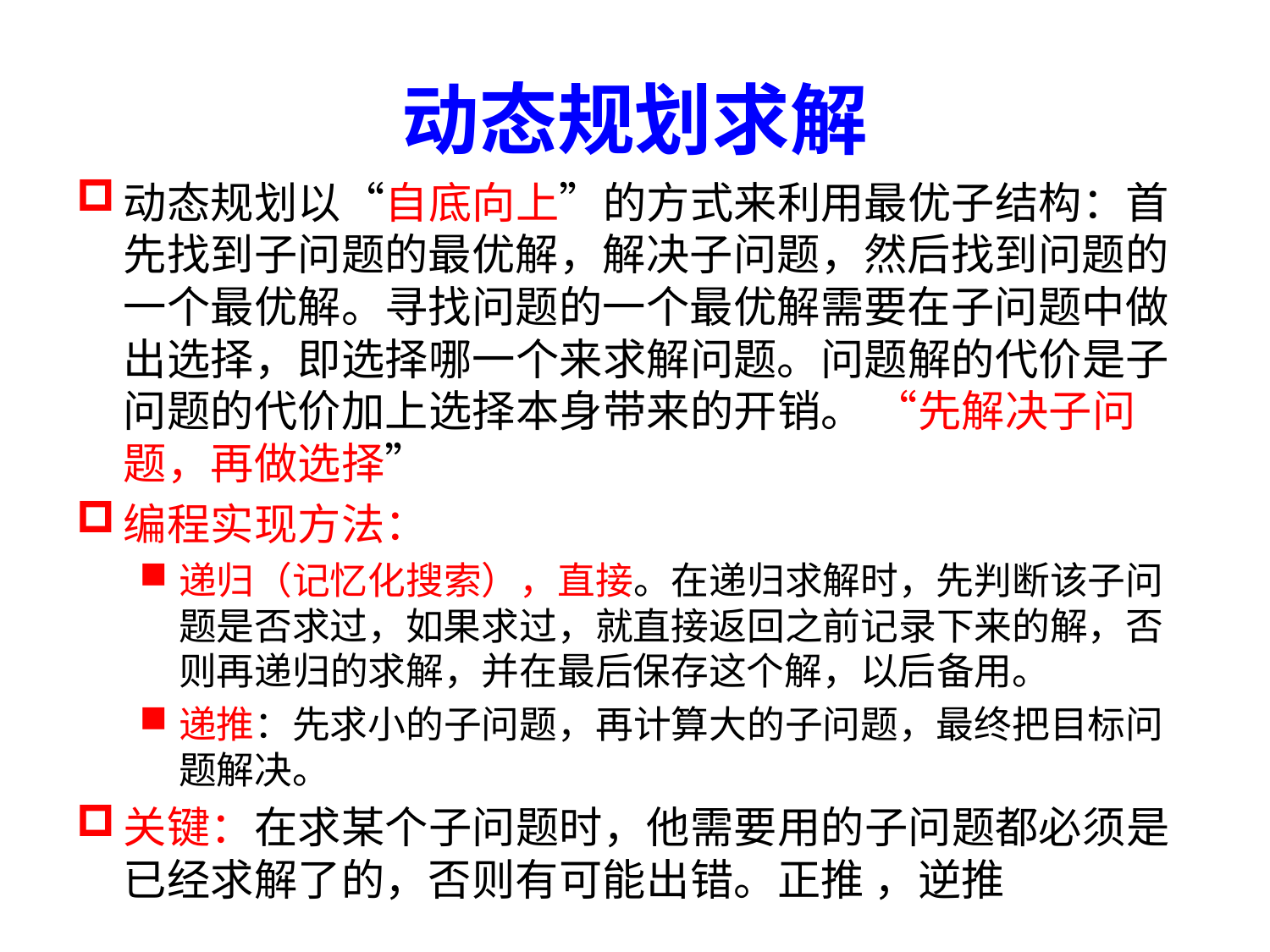

# 动态规划求解
动态规划以“自底向上”的方式来利用最优子结构：首先找到子问题的最优解，解决子问题，然后找到问题的一个最优解。寻找问题的一个最优解需要在子问题中做出选择，即选择哪一个来求解问题。问题解的代价是子问题的代价加上选择本身带来的开销。 “先解决子问题，再做选择”
编程实现方法：
递归（记忆化搜索），直接。在递归求解时，先判断该子问题是否求过，如果求过，就直接返回之前记录下来的解，否则再递归的求解，并在最后保存这个解，以后备用。
递推：先求小的子问题，再计算大的子问题，最终把目标问题解决。
关键：在求某个子问题时，他需要用的子问题都必须是已经求解了的，否则有可能出错。正推 ，逆推